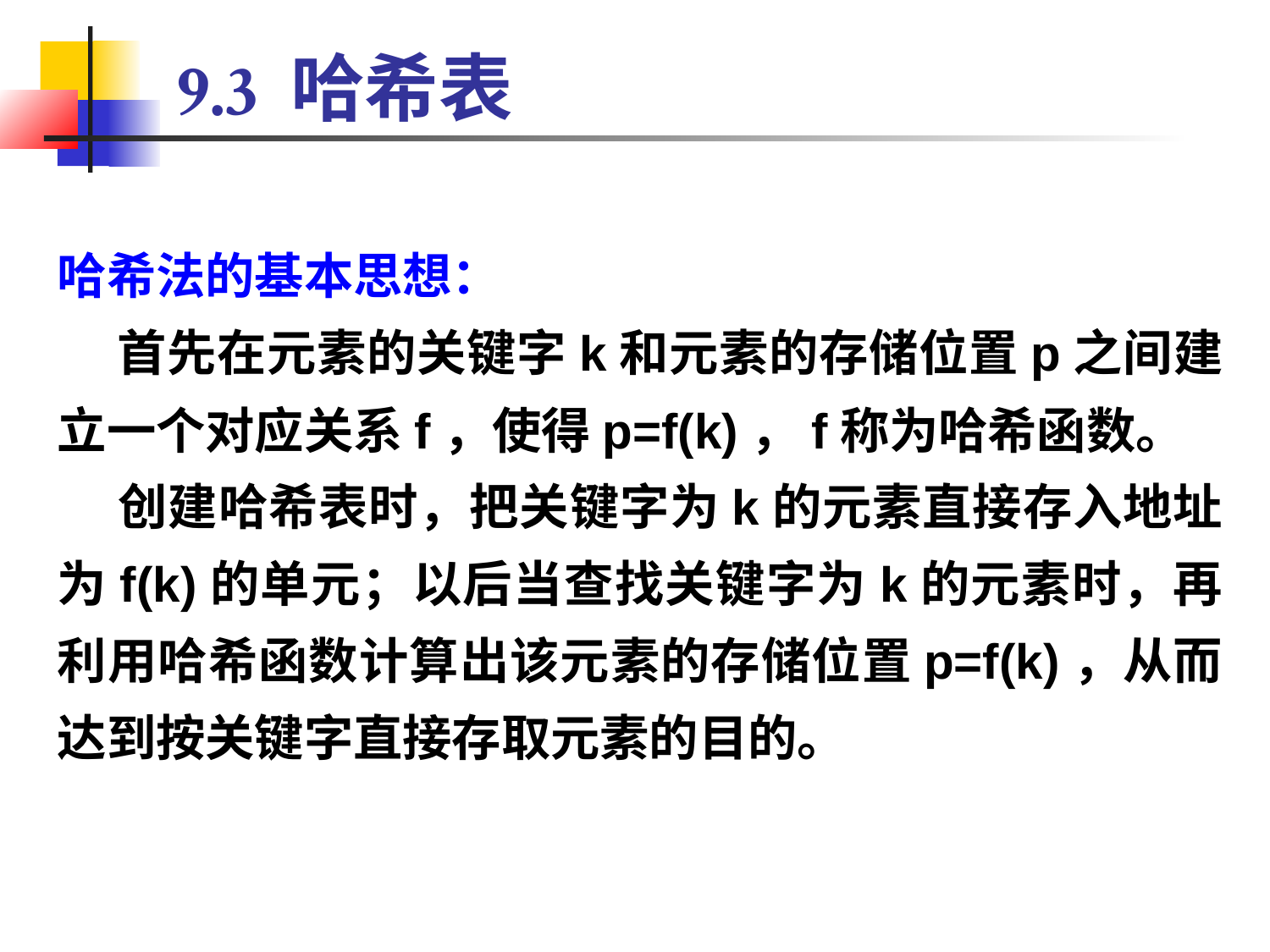

9.3 哈希表

哈希法的基本思想：
    首先在元素的关键字k和元素的存储位置p之间建立一个对应关系f，使得p=f(k)，f称为哈希函数。
    创建哈希表时，把关键字为k的元素直接存入地址为f(k)的单元；以后当查找关键字为k的元素时，再利用哈希函数计算出该元素的存储位置p=f(k)，从而达到按关键字直接存取元素的目的。